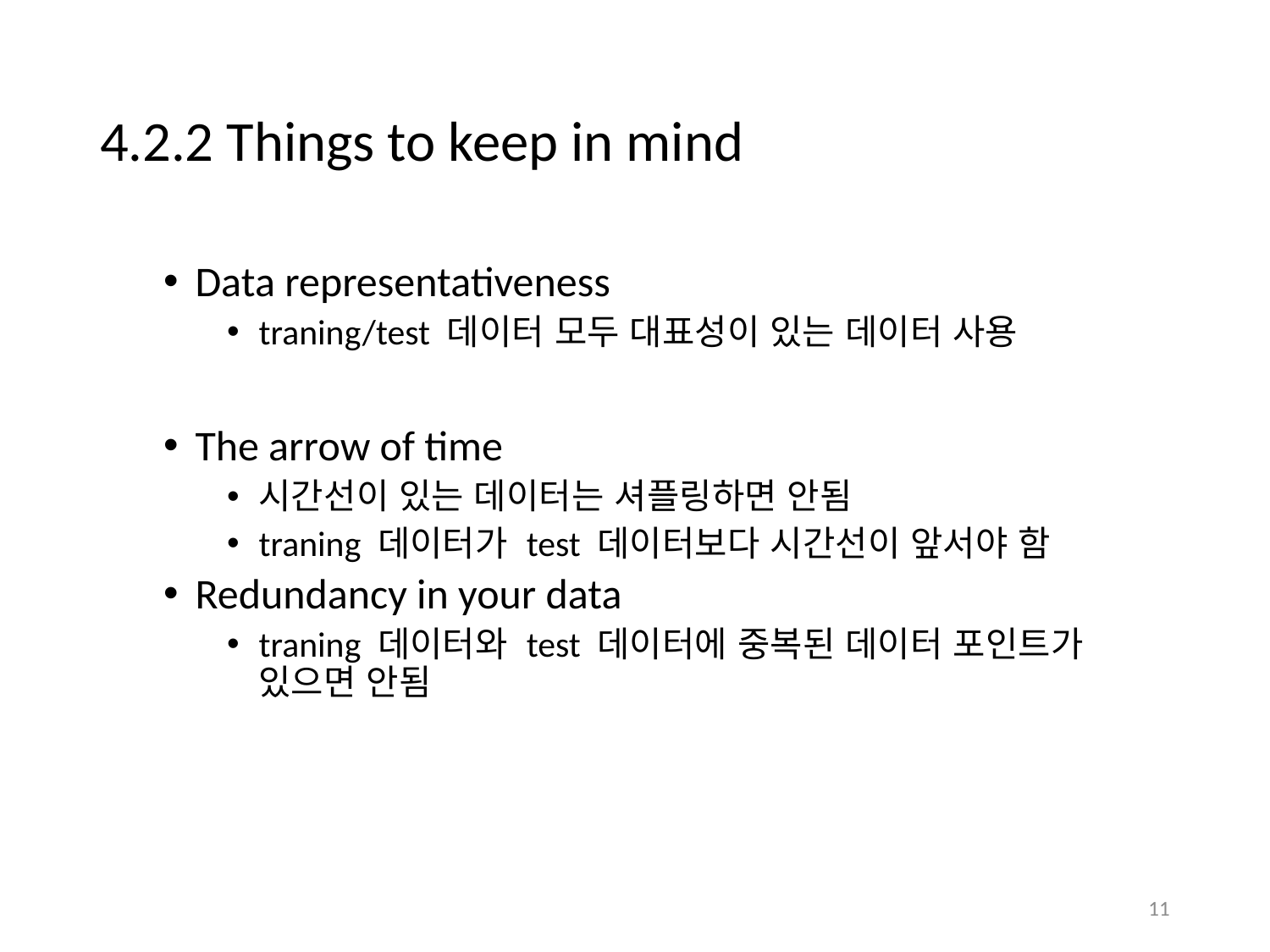

# 4.2.2 Things to keep in mind
Data representativeness
traning/test 데이터 모두 대표성이 있는 데이터 사용

The arrow of time
시간선이 있는 데이터는 셔플링하면 안됨
traning 데이터가 test 데이터보다 시간선이 앞서야 함
Redundancy in your data
traning 데이터와 test 데이터에 중복된 데이터 포인트가 있으면 안됨
11